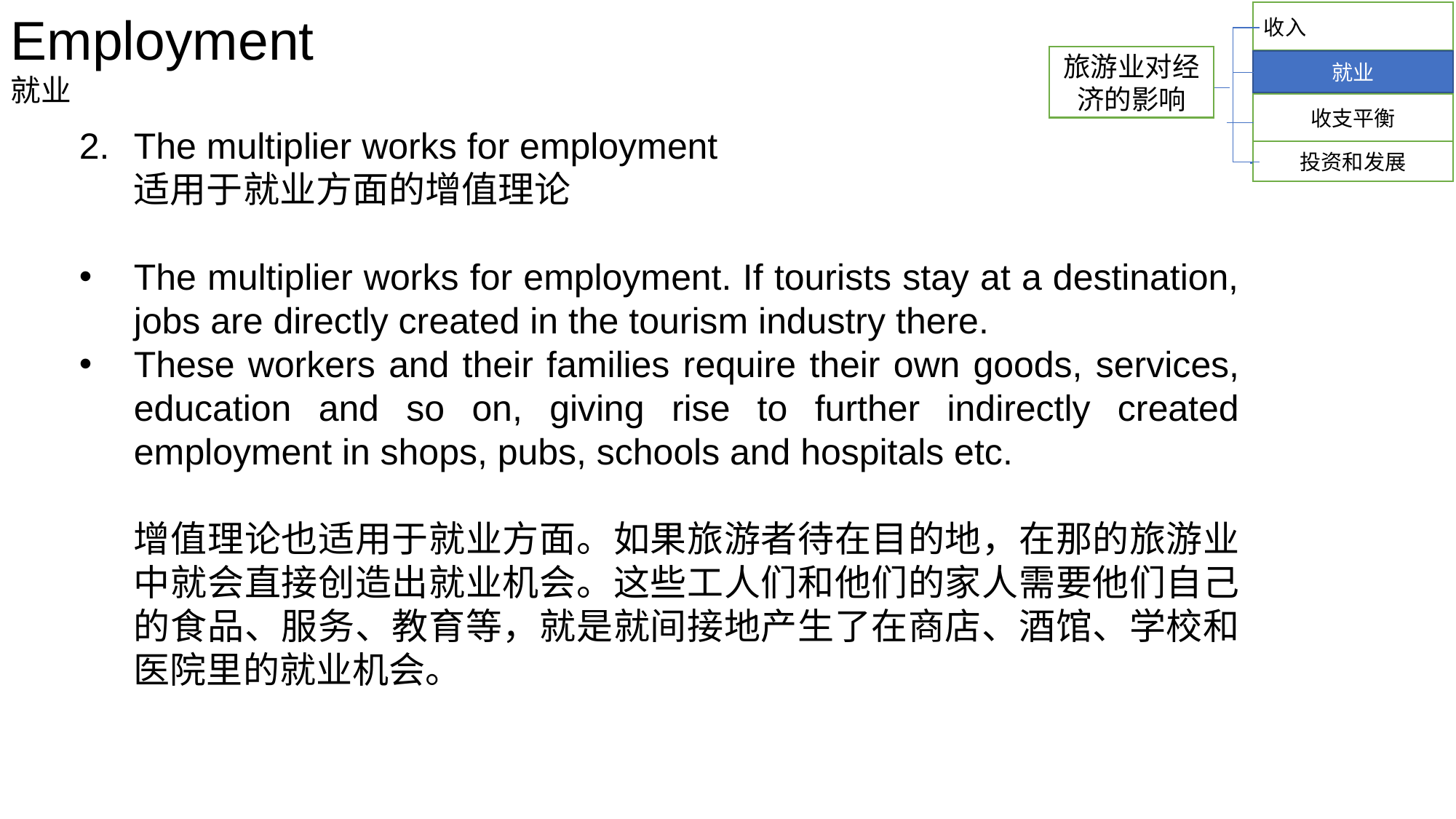

Employment
就业
收入
旅游业对经济的影响
就业
收支平衡
The multiplier works for employment
适用于就业方面的增值理论

The multiplier works for employment. If tourists stay at a destination, jobs are directly created in the tourism industry there.
These workers and their families require their own goods, services, education and so on, giving rise to further indirectly created employment in shops, pubs, schools and hospitals etc.

增值理论也适用于就业方面。如果旅游者待在目的地，在那的旅游业中就会直接创造出就业机会。这些工人们和他们的家人需要他们自己的食品、服务、教育等，就是就间接地产生了在商店、酒馆、学校和医院里的就业机会。
投资和发展